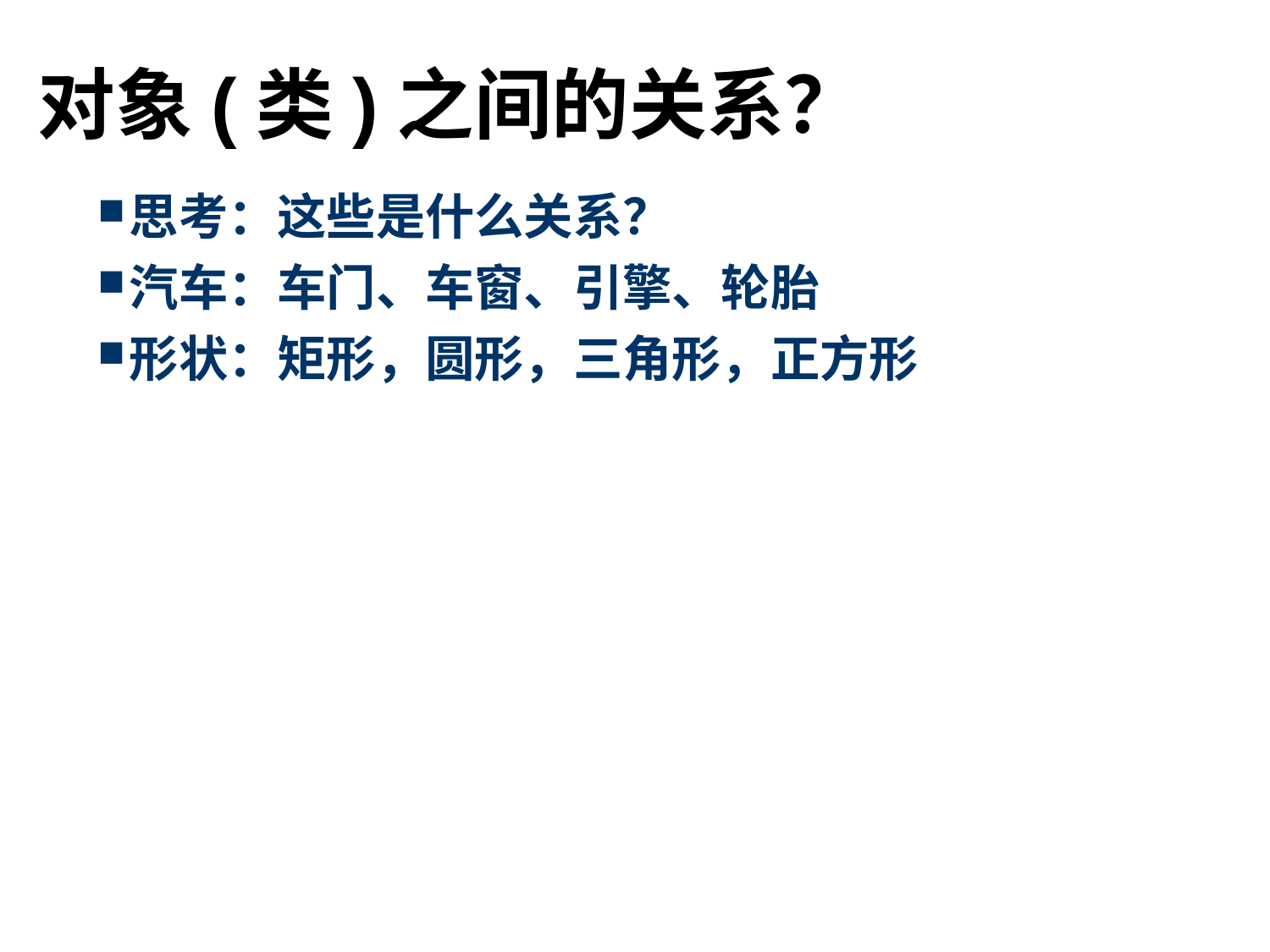

# 对象(类)之间的关系？
思考：这些是什么关系？
汽车：车门、车窗、引擎、轮胎
形状：矩形，圆形，三角形，正方形